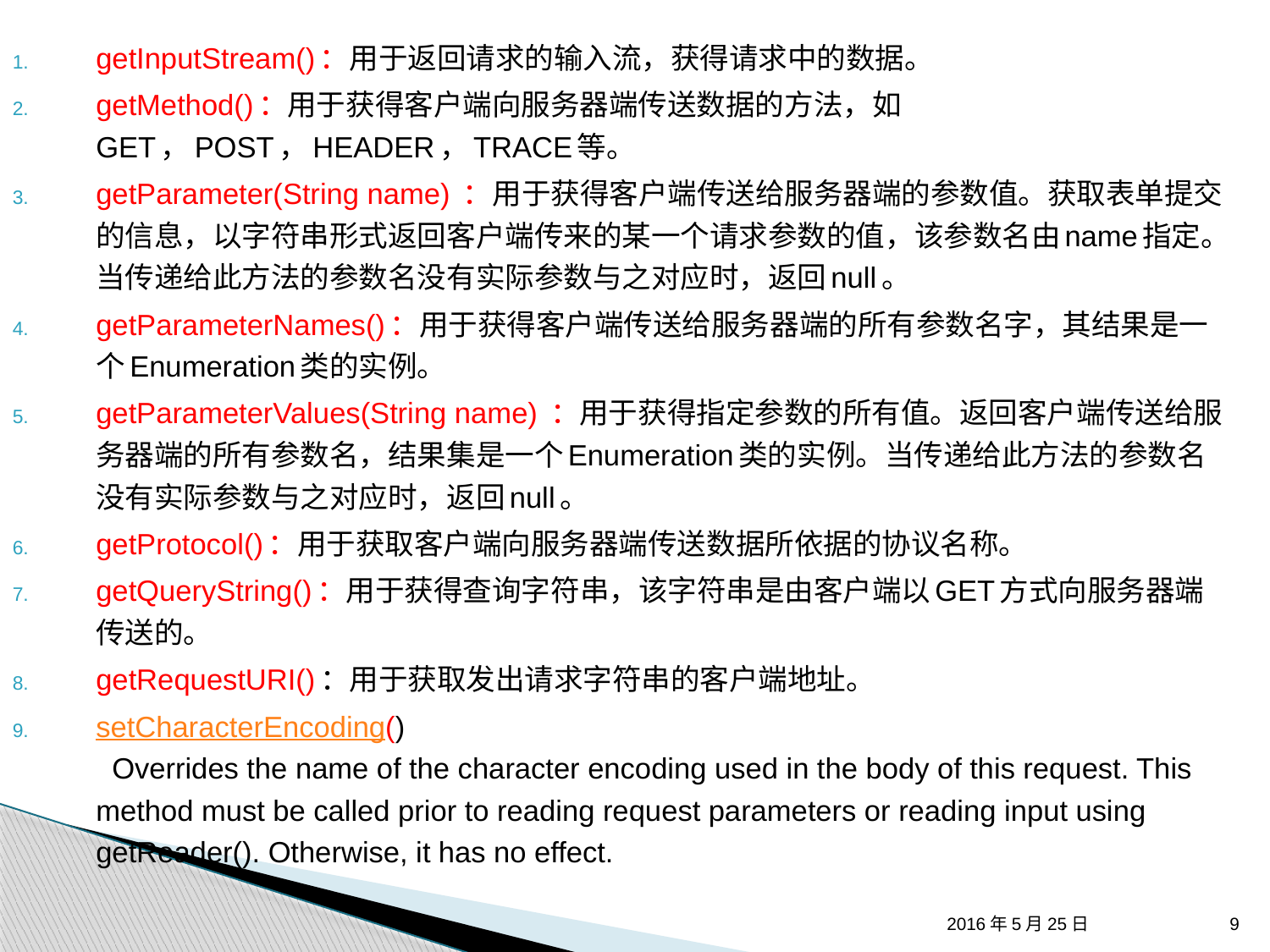

getInputStream()：用于返回请求的输入流，获得请求中的数据。
getMethod()：用于获得客户端向服务器端传送数据的方法，如GET，POST，HEADER，TRACE等。
getParameter(String name) ：用于获得客户端传送给服务器端的参数值。获取表单提交的信息，以字符串形式返回客户端传来的某一个请求参数的值，该参数名由name指定。当传递给此方法的参数名没有实际参数与之对应时，返回null。
getParameterNames()：用于获得客户端传送给服务器端的所有参数名字，其结果是一个Enumeration类的实例。
getParameterValues(String name) ：用于获得指定参数的所有值。返回客户端传送给服务器端的所有参数名，结果集是一个Enumeration类的实例。当传递给此方法的参数名没有实际参数与之对应时，返回null。
getProtocol()：用于获取客户端向服务器端传送数据所依据的协议名称。
getQueryString()：用于获得查询字符串，该字符串是由客户端以GET方式向服务器端传送的。
getRequestURI()：用于获取发出请求字符串的客户端地址。
setCharacterEncoding()
  Overrides the name of the character encoding used in the body of this request. This method must be called prior to reading request parameters or reading input using getReader(). Otherwise, it has no effect.
2016年5月25日
9